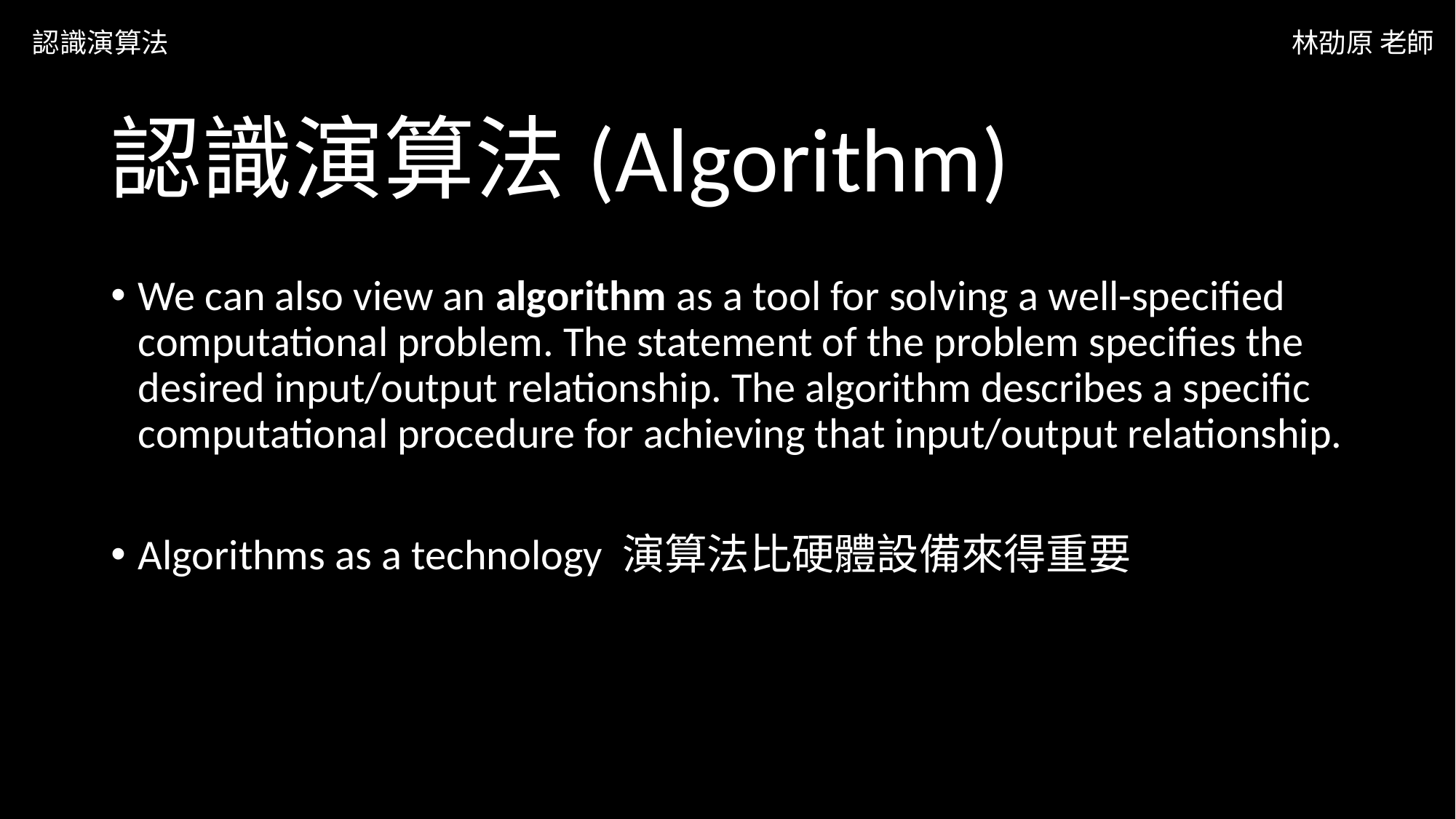

認識演算法
林劭原 老師
# 認識演算法(Algorithm)
We can also view an algorithm as a tool for solving a well-specified computational problem. The statement of the problem specifies the desired input/output relationship. The algorithm describes a specific computational procedure for achieving that input/output relationship.

Algorithms as a technology 演算法比硬體設備來得重要